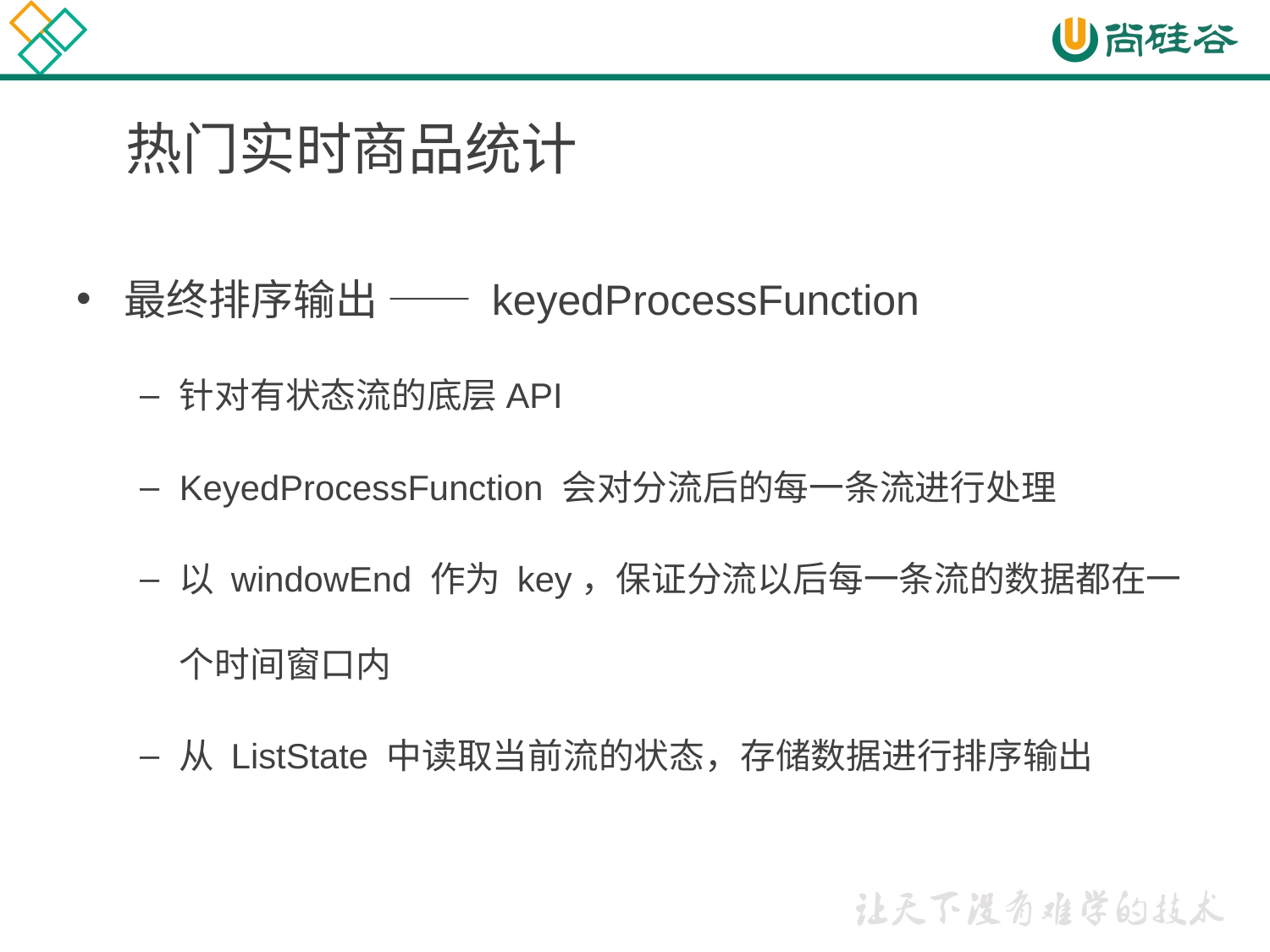

# 热门实时商品统计
最终排序输出 —— keyedProcessFunction
针对有状态流的底层API
KeyedProcessFunction 会对分流后的每一条流进行处理
以 windowEnd 作为 key，保证分流以后每一条流的数据都在一个时间窗口内
从 ListState 中读取当前流的状态，存储数据进行排序输出